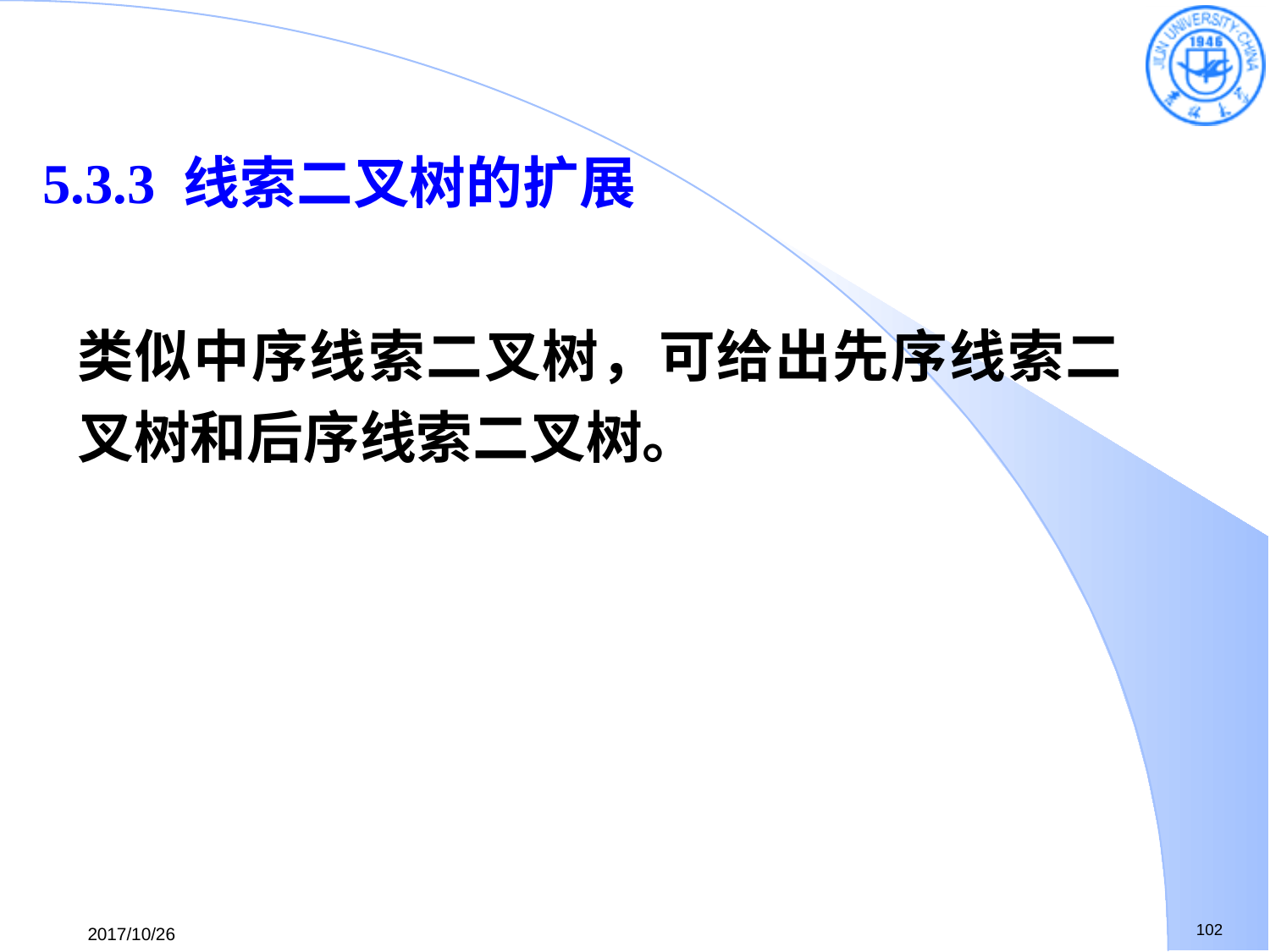

5.3.3 线索二叉树的扩展
类似中序线索二叉树，可给出先序线索二叉树和后序线索二叉树。